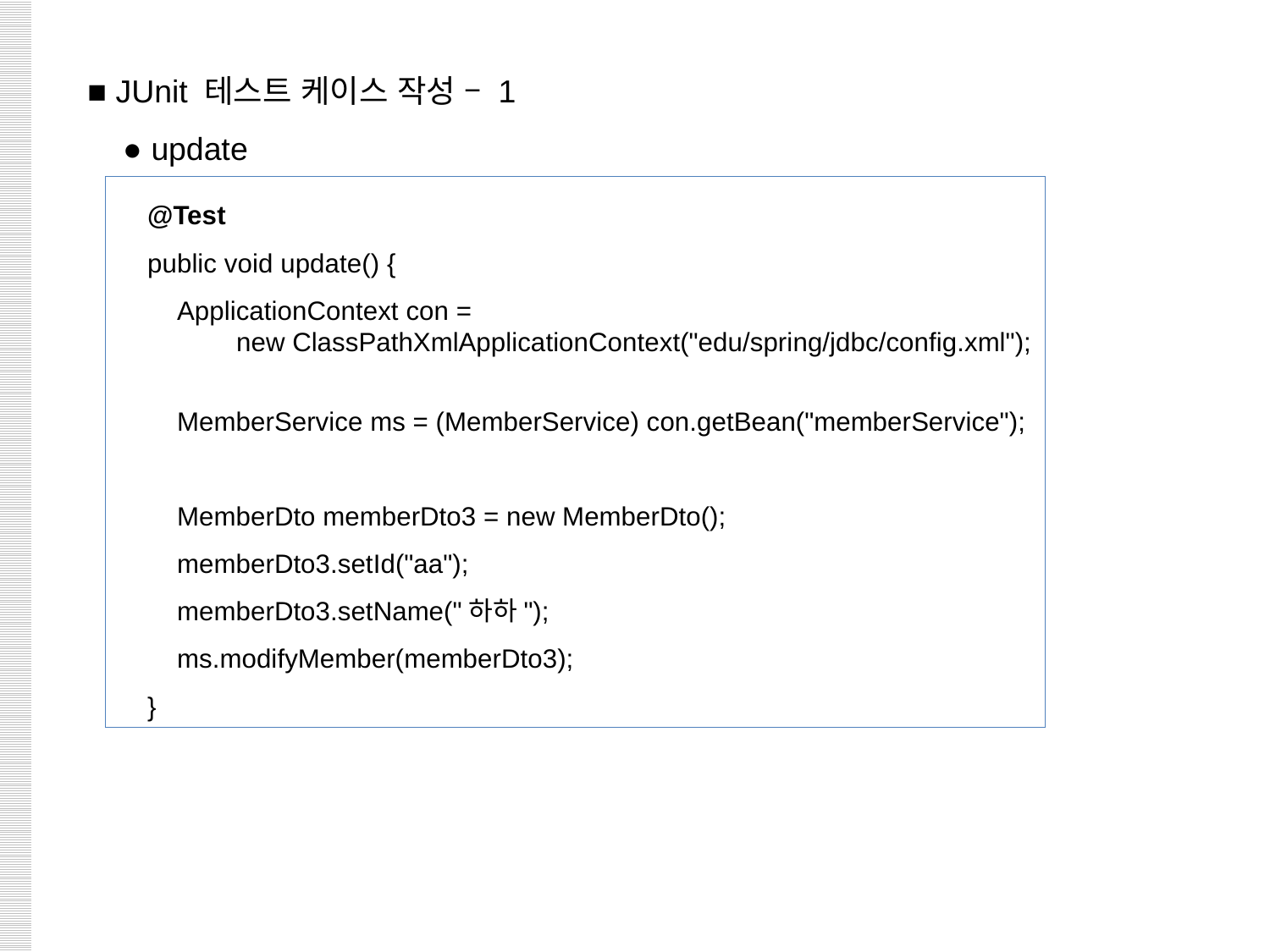

■ JUnit 테스트 케이스 작성 – 1
    ● update
    @Test
    public void update() {
        ApplicationContext con =
                new ClassPathXmlApplicationContext("edu/spring/jdbc/config.xml");

        MemberService ms = (MemberService) con.getBean("memberService");

        MemberDto memberDto3 = new MemberDto();
        memberDto3.setId("aa");
        memberDto3.setName("하하");
        ms.modifyMember(memberDto3);
    }